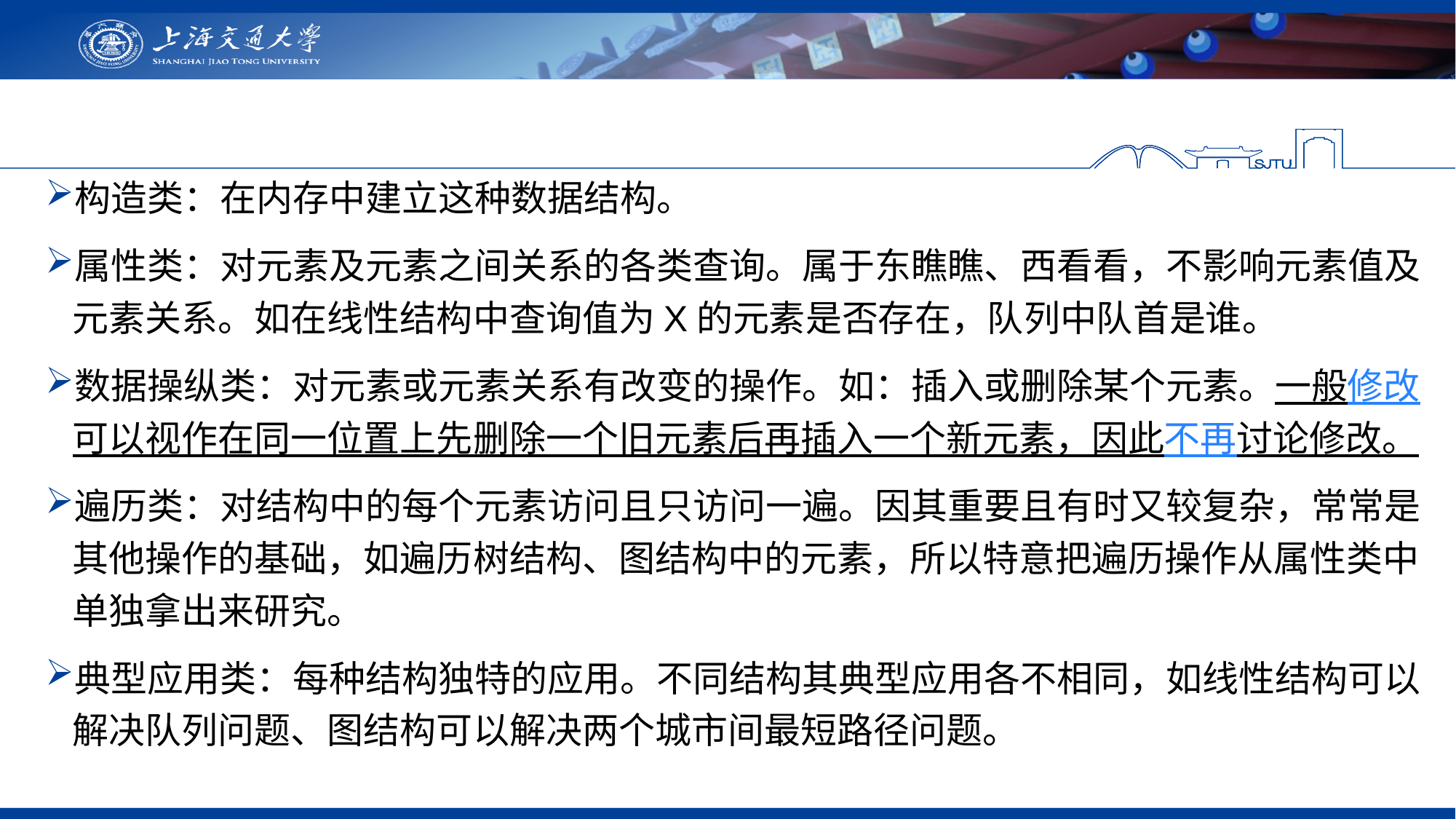

构造类：在内存中建立这种数据结构。
属性类：对元素及元素之间关系的各类查询。属于东瞧瞧、西看看，不影响元素值及元素关系。如在线性结构中查询值为X的元素是否存在，队列中队首是谁。
数据操纵类：对元素或元素关系有改变的操作。如：插入或删除某个元素。一般修改可以视作在同一位置上先删除一个旧元素后再插入一个新元素，因此不再讨论修改。
遍历类：对结构中的每个元素访问且只访问一遍。因其重要且有时又较复杂，常常是其他操作的基础，如遍历树结构、图结构中的元素，所以特意把遍历操作从属性类中单独拿出来研究。
典型应用类：每种结构独特的应用。不同结构其典型应用各不相同，如线性结构可以解决队列问题、图结构可以解决两个城市间最短路径问题。